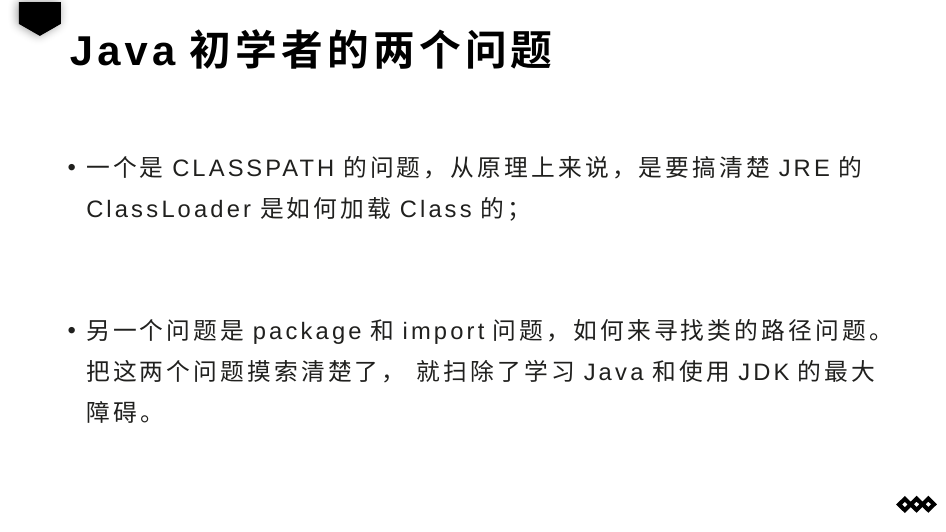

# Java初学者的两个问题
一个是CLASSPATH的问题，从原理上来说，是要搞清楚JRE的ClassLoader是如何加载Class的；

另一个问题是package和import问题，如何来寻找类的路径问题。把这两个问题摸索清楚了， 就扫除了学习Java和使用JDK的最大障碍。